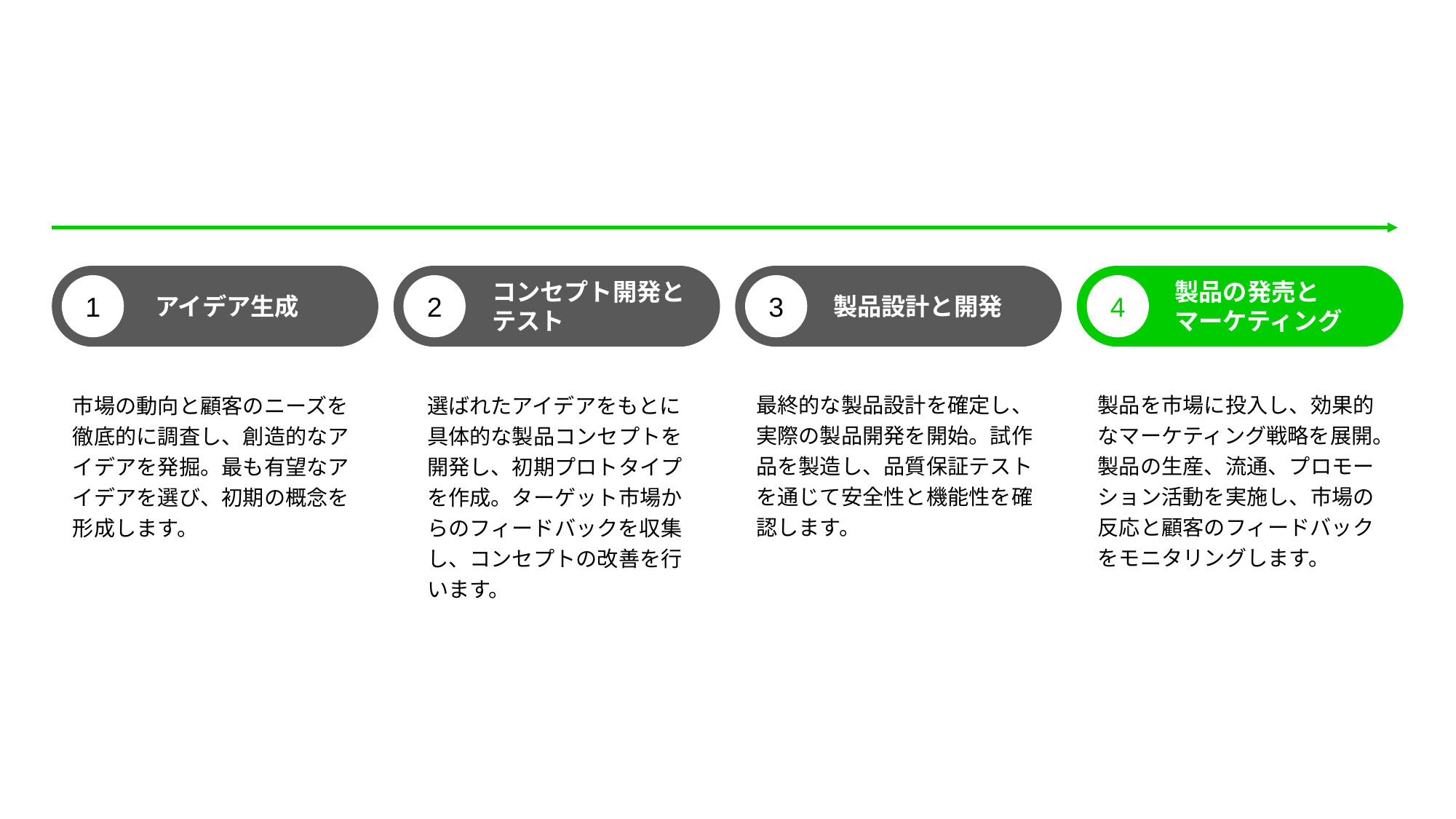

1
アイデア生成

コンセプト開発とテスト
2

3
製品設計と開発

製品の発売とマーケティング
4
最終的な製品設計を確定し、実際の製品開発を開始。試作品を製造し、品質保証テストを通じて安全性と機能性を確認します。
製品を市場に投入し、効果的なマーケティング戦略を展開。製品の生産、流通、プロモーション活動を実施し、市場の反応と顧客のフィードバックをモニタリングします。
市場の動向と顧客のニーズを徹底的に調査し、創造的なアイデアを発掘。最も有望なアイデアを選び、初期の概念を形成します。
選ばれたアイデアをもとに具体的な製品コンセプトを開発し、初期プロトタイプを作成。ターゲット市場からのフィードバックを収集し、コンセプトの改善を行います。